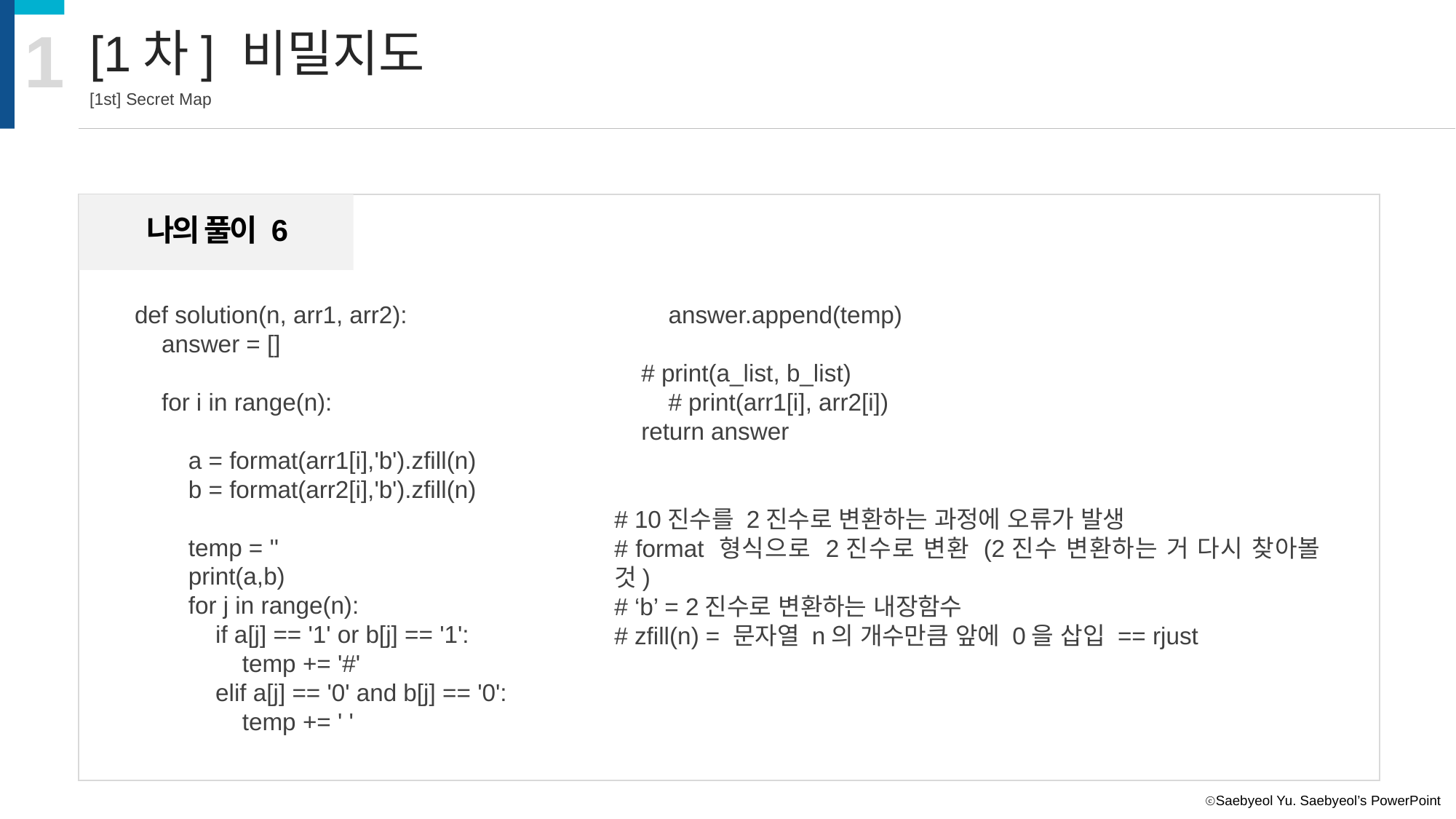

1
[1차] 비밀지도
[1st] Secret Map

나의 풀이 6
def solution(n, arr1, arr2):
    answer = []

    for i in range(n):

        a = format(arr1[i],'b').zfill(n)
        b = format(arr2[i],'b').zfill(n)

        temp = ''
        print(a,b)
        for j in range(n):
            if a[j] == '1' or b[j] == '1':
                temp += '#'
            elif a[j] == '0' and b[j] == '0':
                temp += ' '
        answer.append(temp)

    # print(a_list, b_list)
        # print(arr1[i], arr2[i])
    return answer
# 10진수를 2진수로 변환하는 과정에 오류가 발생
# format 형식으로 2진수로 변환 (2진수 변환하는 거 다시 찾아볼 것)
# ‘b’ = 2진수로 변환하는 내장함수
# zfill(n) = 문자열 n의 개수만큼 앞에 0을 삽입 == rjust